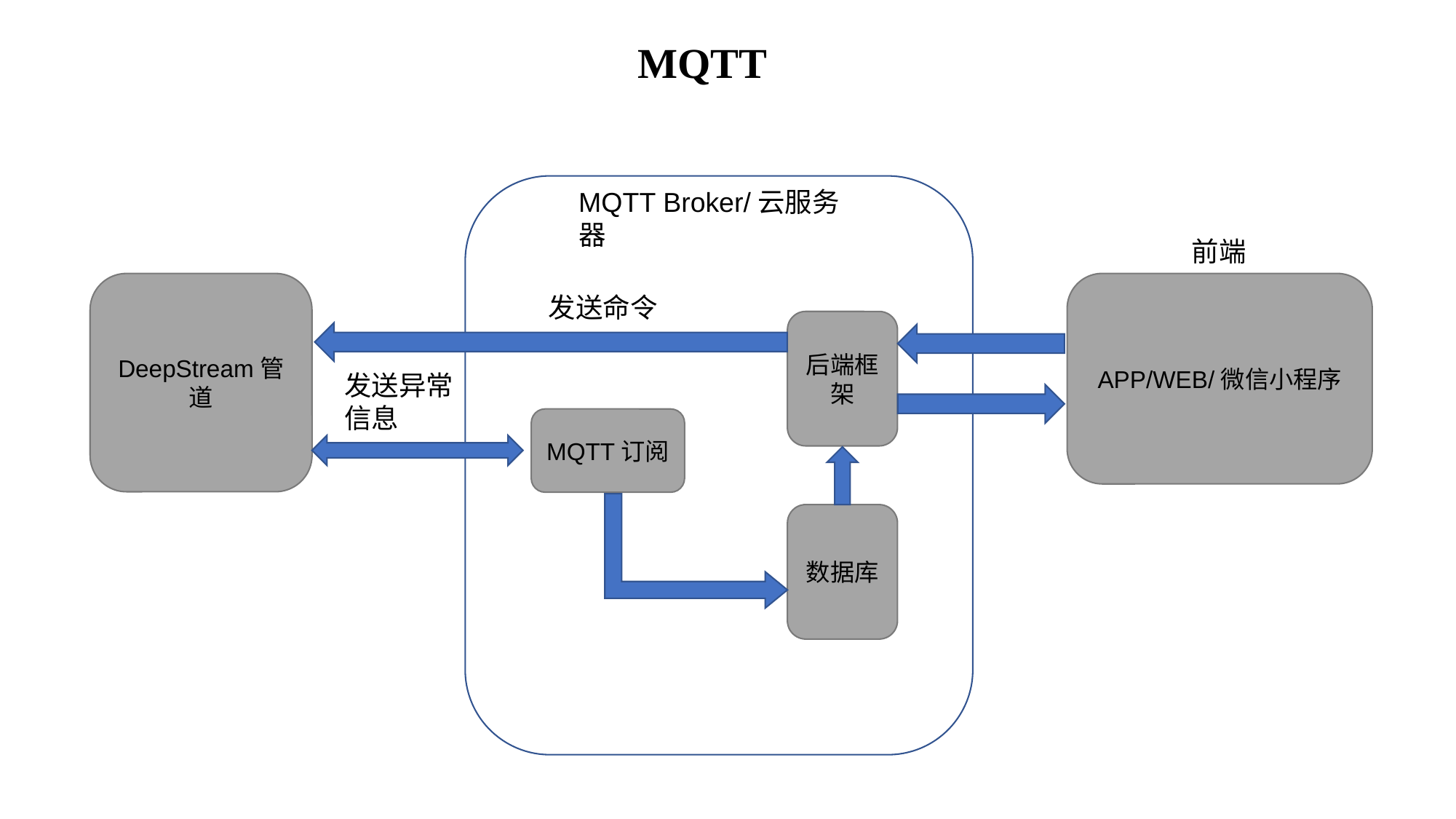

MQTT

MQTT Broker/云服务器
前端
DeepStream管道
APP/WEB/微信小程序
发送命令
后端框架

发送异常信息

MQTT订阅

数据库